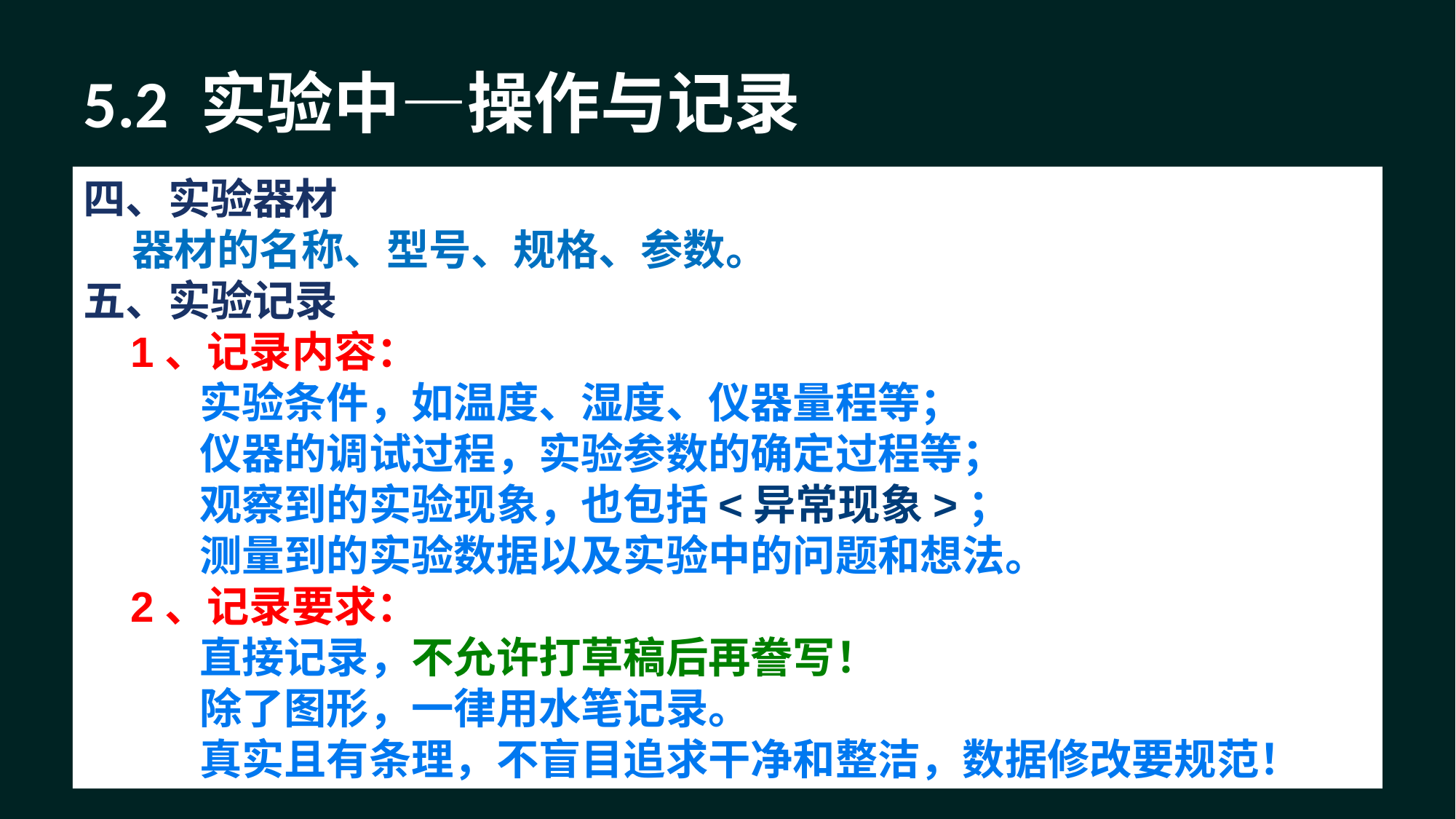

# 5.2 实验中—操作与记录
四、实验器材
    器材的名称、型号、规格、参数。
五、实验记录
    1、记录内容：
           实验条件，如温度、湿度、仪器量程等；
           仪器的调试过程，实验参数的确定过程等；
           观察到的实验现象，也包括<异常现象>；
           测量到的实验数据以及实验中的问题和想法。
    2、记录要求：
           直接记录，不允许打草稿后再誊写！
           除了图形，一律用水笔记录。
           真实且有条理，不盲目追求干净和整洁，数据修改要规范！